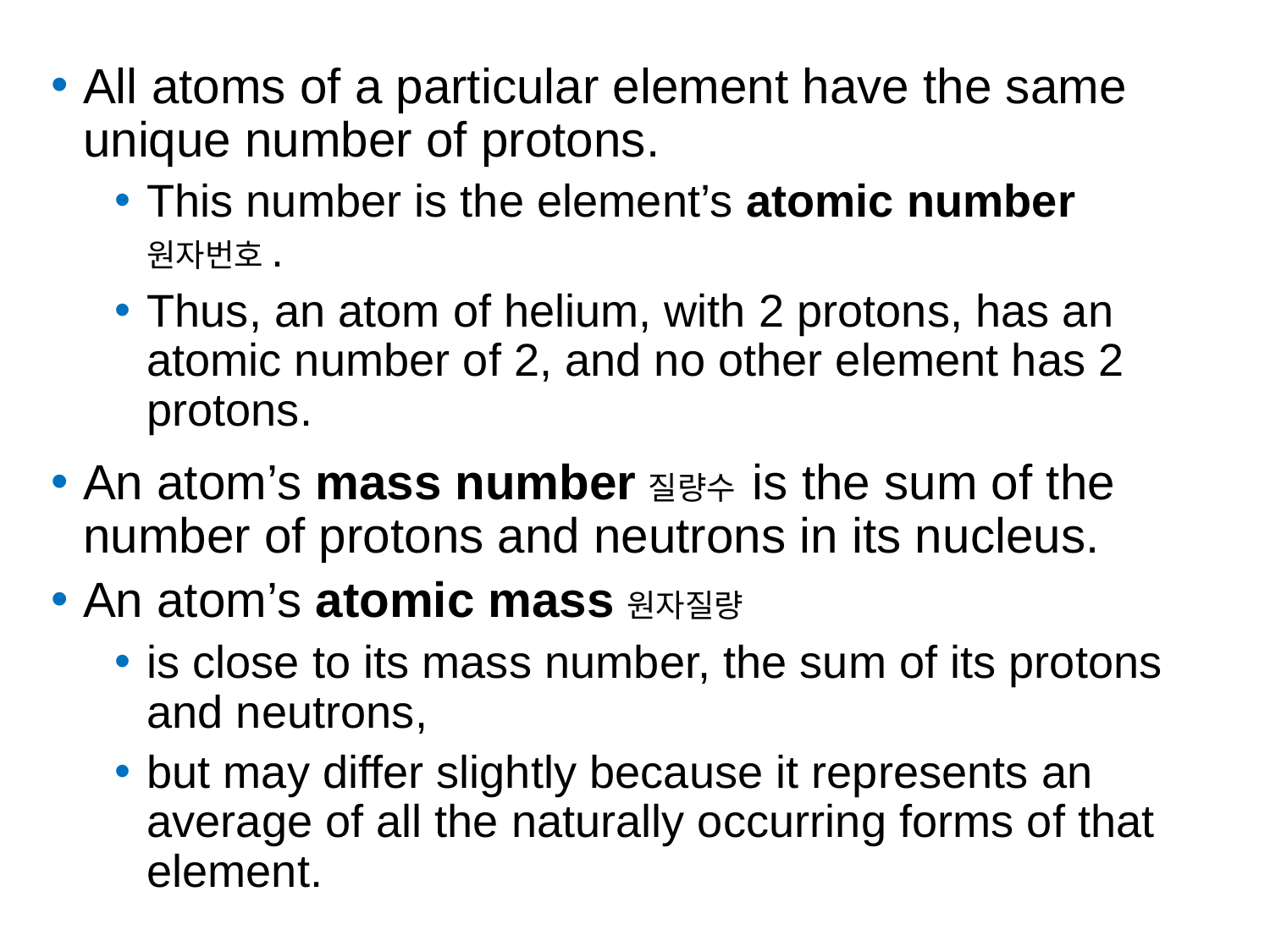

All atoms of a particular element have the same unique number of protons.
This number is the element’s atomic number 원자번호.
Thus, an atom of helium, with 2 protons, has an atomic number of 2, and no other element has 2 protons.
An atom’s mass number질량수 is the sum of the number of protons and neutrons in its nucleus.
An atom’s atomic mass원자질량
is close to its mass number, the sum of its protons and neutrons,
but may differ slightly because it represents an average of all the naturally occurring forms of that element.